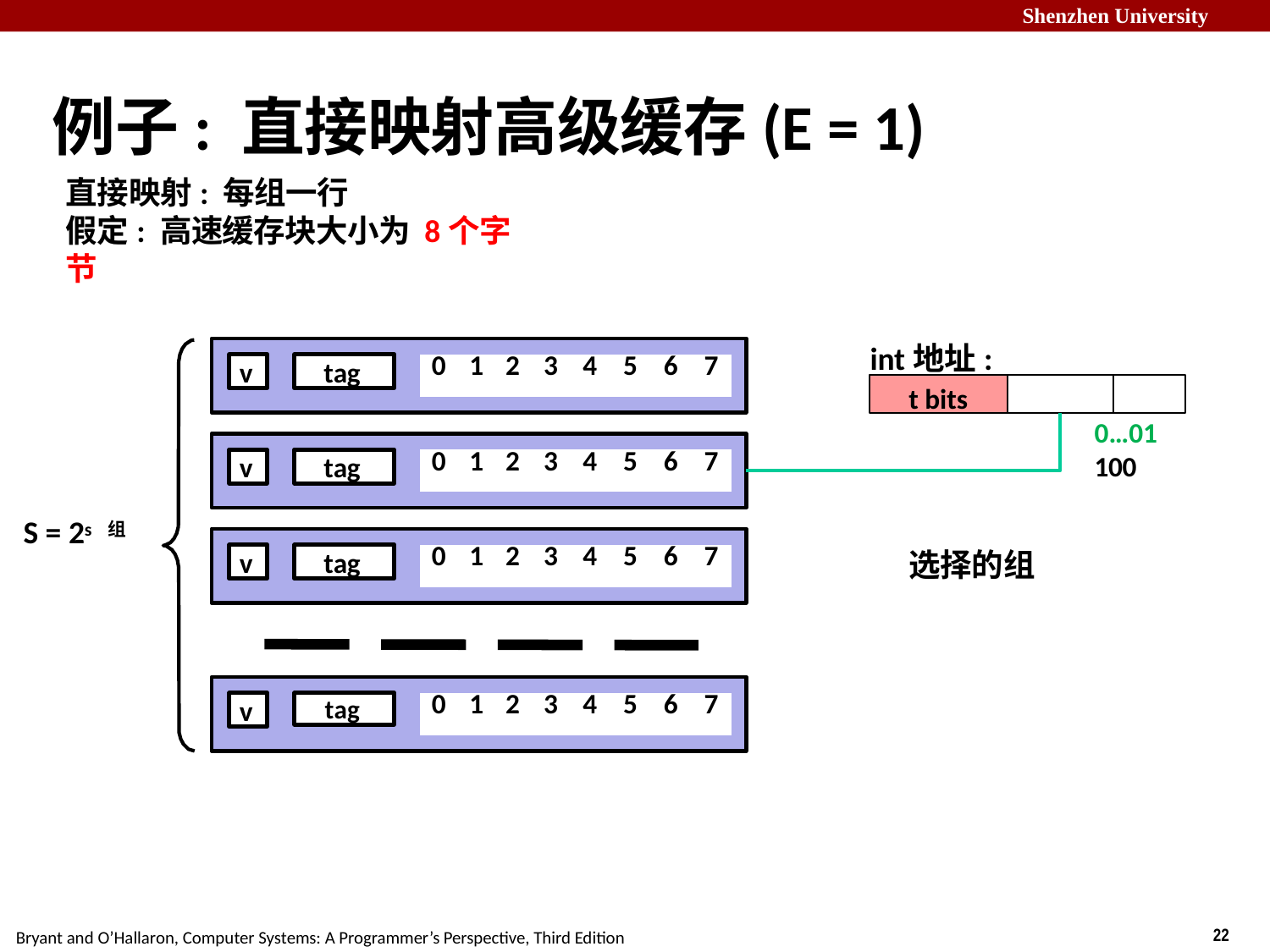

# 例子: 直接映射高级缓存(E = 1)
直接映射: 每组一行
假定: 高速缓存块大小为 8个字节
int地址:
t bits		0…01	100

选择的组

v
tag
| 0 | 1 | 2 | 3 | 4 | 5 | 6 | 7 |
| --- | --- | --- | --- | --- | --- | --- | --- |

v
tag
| 0 | 1 | 2 | 3 | 4 | 5 | 6 | 7 |
| --- | --- | --- | --- | --- | --- | --- | --- |
S = 2s  组

v
tag
| 0 | 1 | 2 | 3 | 4 | 5 | 6 | 7 |
| --- | --- | --- | --- | --- | --- | --- | --- |

v
tag
| 0 | 1 | 2 | 3 | 4 | 5 | 6 | 7 |
| --- | --- | --- | --- | --- | --- | --- | --- |